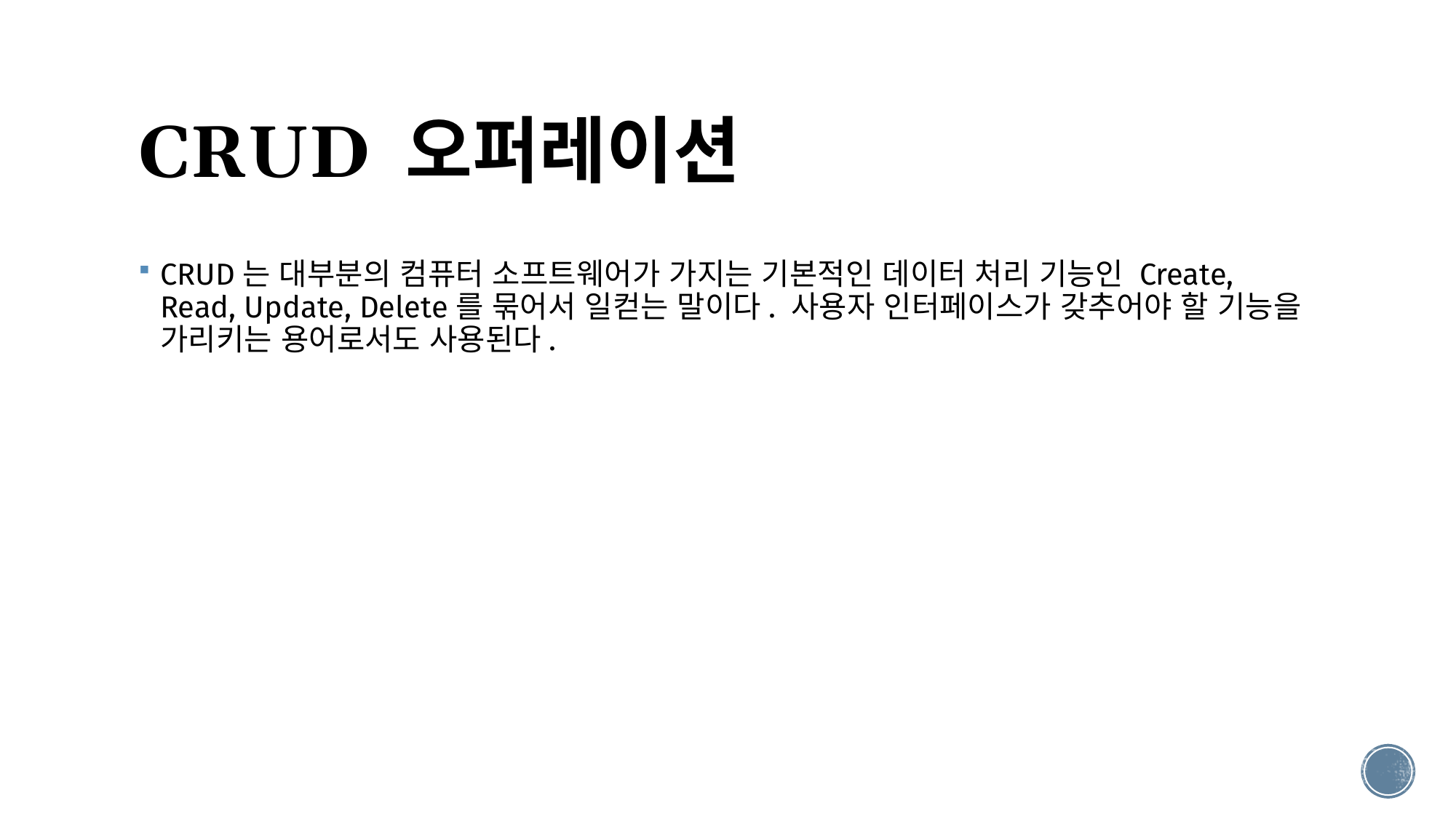

# CRUD 오퍼레이션
CRUD는 대부분의 컴퓨터 소프트웨어가 가지는 기본적인 데이터 처리 기능인 Create, Read, Update, Delete를 묶어서 일컫는 말이다. 사용자 인터페이스가 갖추어야 할 기능을 가리키는 용어로서도 사용된다.